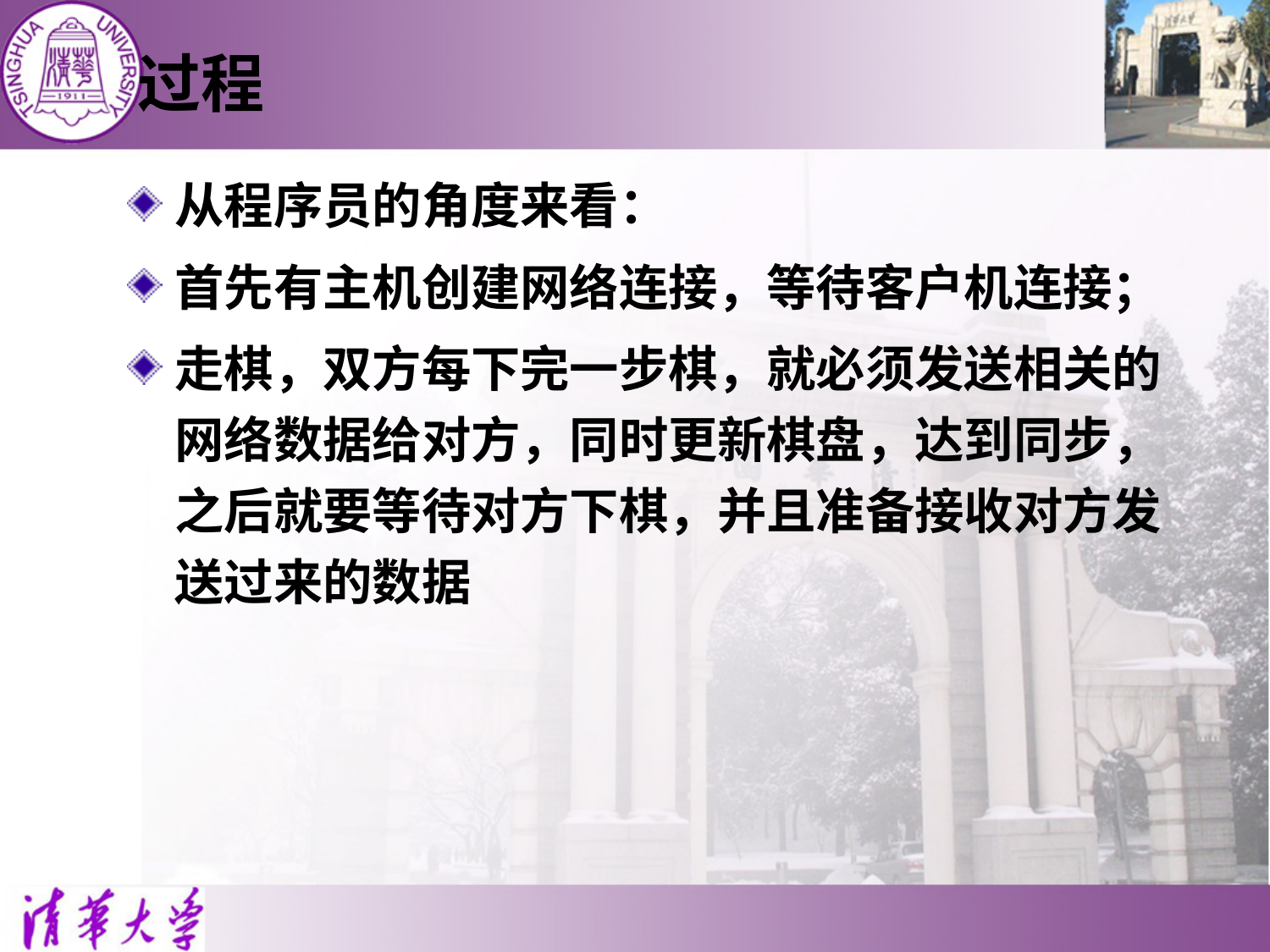

# 过程
从程序员的角度来看：
首先有主机创建网络连接，等待客户机连接；
走棋，双方每下完一步棋，就必须发送相关的网络数据给对方，同时更新棋盘，达到同步，之后就要等待对方下棋，并且准备接收对方发送过来的数据